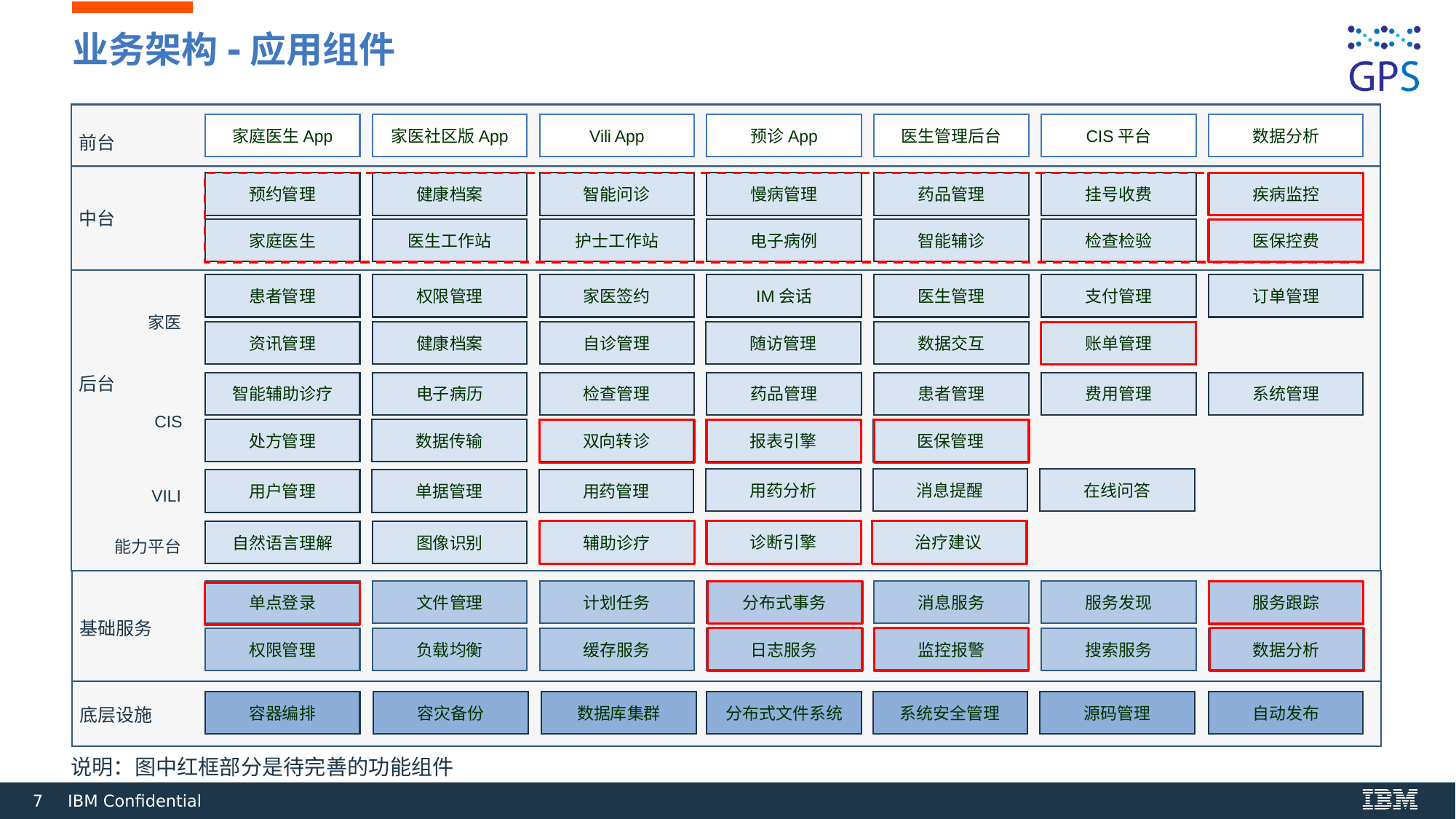

# 业务架构-应用组件

家庭医生App
家医社区版App
Vili App
预诊App
医生管理后台
CIS平台
数据分析
前台

预约管理
健康档案
智能问诊
慢病管理
药品管理
挂号收费
疾病监控

中台
家庭医生
医生工作站
护士工作站
电子病例
智能辅诊
检查检验
医保控费

患者管理
权限管理
家医签约
IM会话
医生管理
支付管理
订单管理
家医
健康档案
自诊管理
随访管理
数据交互
账单管理
资讯管理

后台
智能辅助诊疗
电子病历
检查管理
药品管理
患者管理
费用管理
系统管理
CIS
处方管理
数据传输
双向转诊
报表引擎
医保管理

用药分析
消息提醒
在线问答
单据管理
用药管理
用户管理
VILI
诊断引擎
治疗建议
图像识别
辅助诊疗
自然语言理解

能力平台

单点登录
文件管理
计划任务
分布式事务
消息服务
服务发现
服务跟踪

基础服务
权限管理
负载均衡
缓存服务
日志服务
监控报警
搜索服务
数据分析

容器编排
容灾备份
数据库集群
分布式文件系统
系统安全管理
源码管理
自动发布
底层设施
说明：图中红框部分是待完善的功能组件